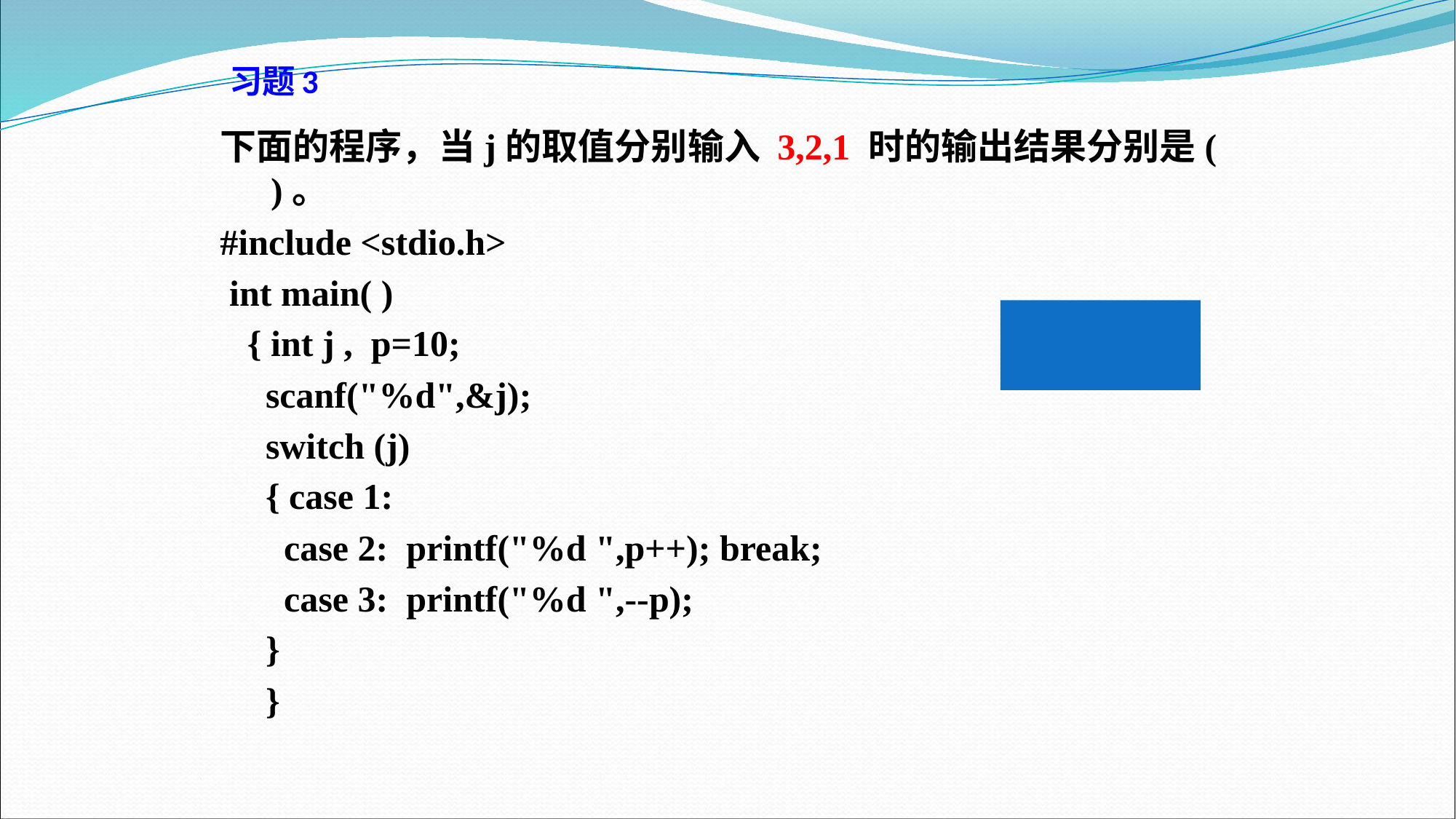

# 习题3
下面的程序，当j的取值分别输入 3,2,1 时的输出结果分别是(    )。
#include <stdio.h>
 int main( )
   { int j ,  p=10;
     scanf("%d",&j);
     switch (j)
     { case 1:
       case 2:  printf("%d ",p++); break;
       case 3:  printf("%d ",--p);
     }
     }

答案：
    9  10  10